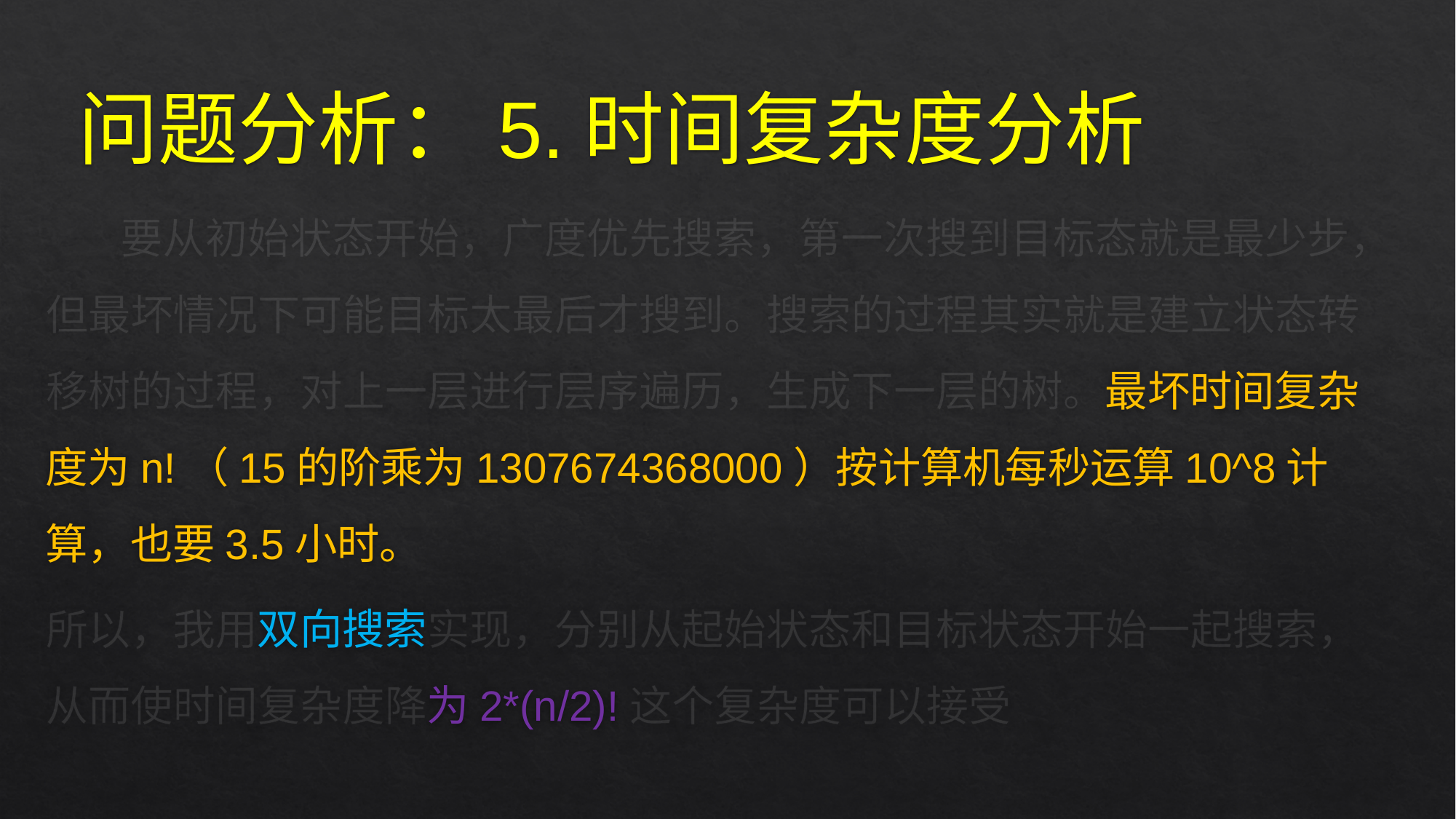

# 问题分析：5.时间复杂度分析
          要从初始状态开始，广度优先搜索，第一次搜到目标态就是最少步，但最坏情况下可能目标太最后才搜到。搜索的过程其实就是建立状态转移树的过程，对上一层进行层序遍历，生成下一层的树。最坏时间复杂度为n!（15的阶乘为1307674368000）按计算机每秒运算10^8计算，也要3.5小时。
所以，我用双向搜索实现，分别从起始状态和目标状态开始一起搜索，从而使时间复杂度降为2*(n/2)!这个复杂度可以接受